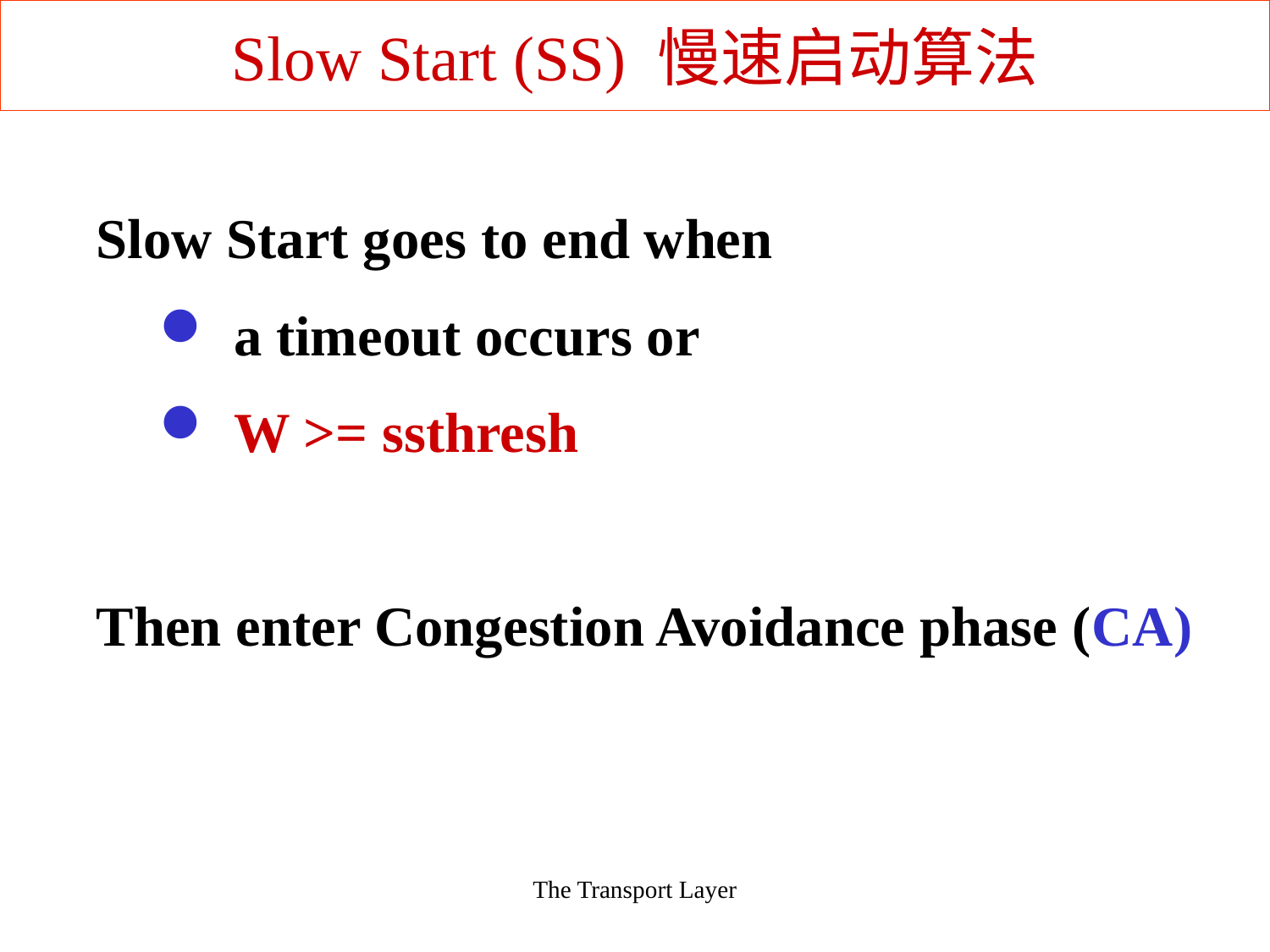

The Transport Layer
37
Slow Start (SS) 慢速启动算法
Slow Start goes to end when
a timeout occurs or
W >= ssthresh

Then enter Congestion Avoidance phase (CA)